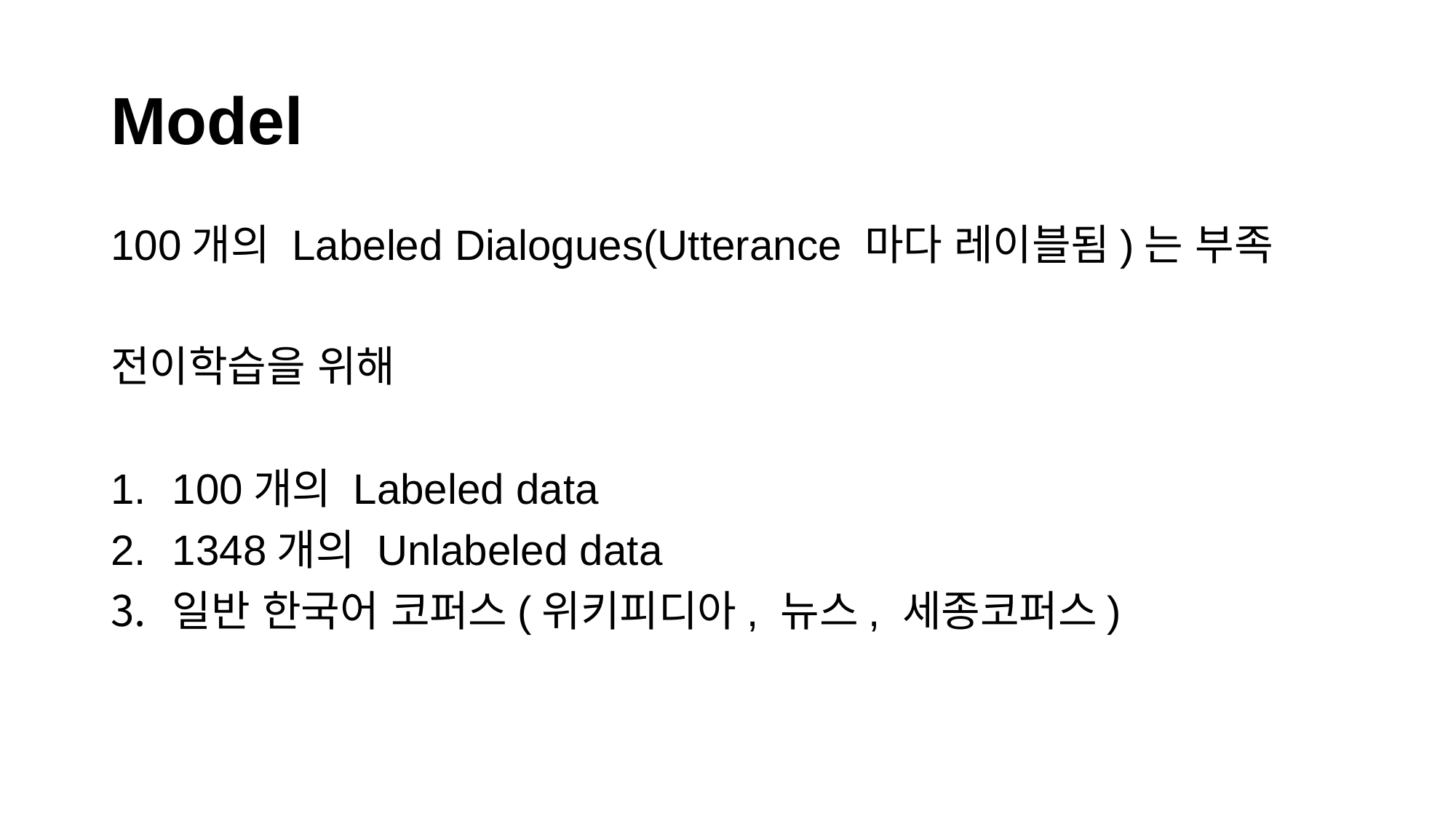

# Model
100개의 Labeled Dialogues(Utterance 마다 레이블됨)는 부족

전이학습을 위해

100개의 Labeled data
1348개의 Unlabeled data
일반 한국어 코퍼스(위키피디아, 뉴스, 세종코퍼스)